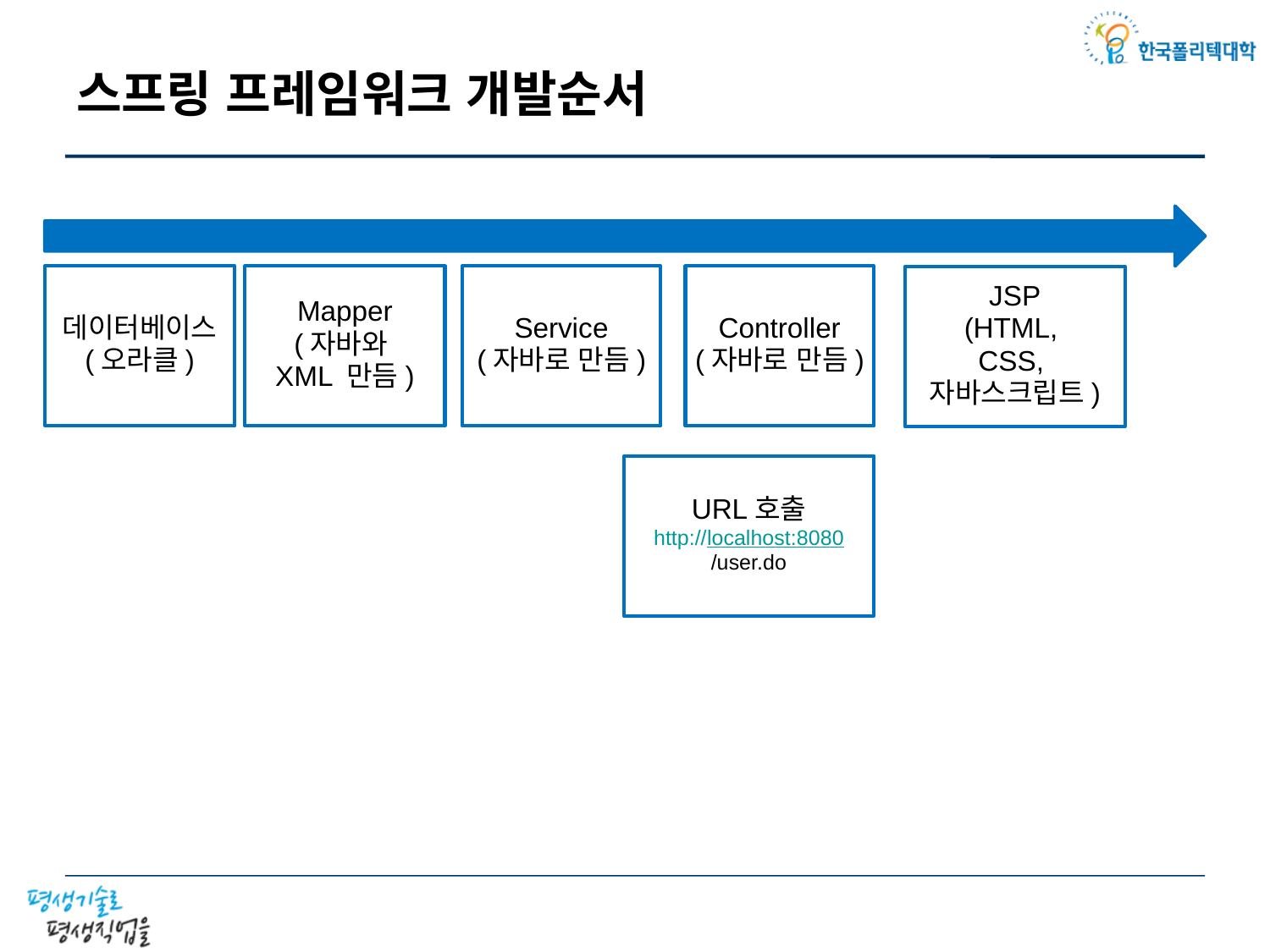

# 스프링 프레임워크 개발순서

데이터베이스
(오라클)
Mapper
(자바와
XML 만듬)
Service
(자바로 만듬)
Controller
(자바로 만듬)
JSP
(HTML,
CSS,
자바스크립트)
URL호출
http://localhost:8080
/user.do